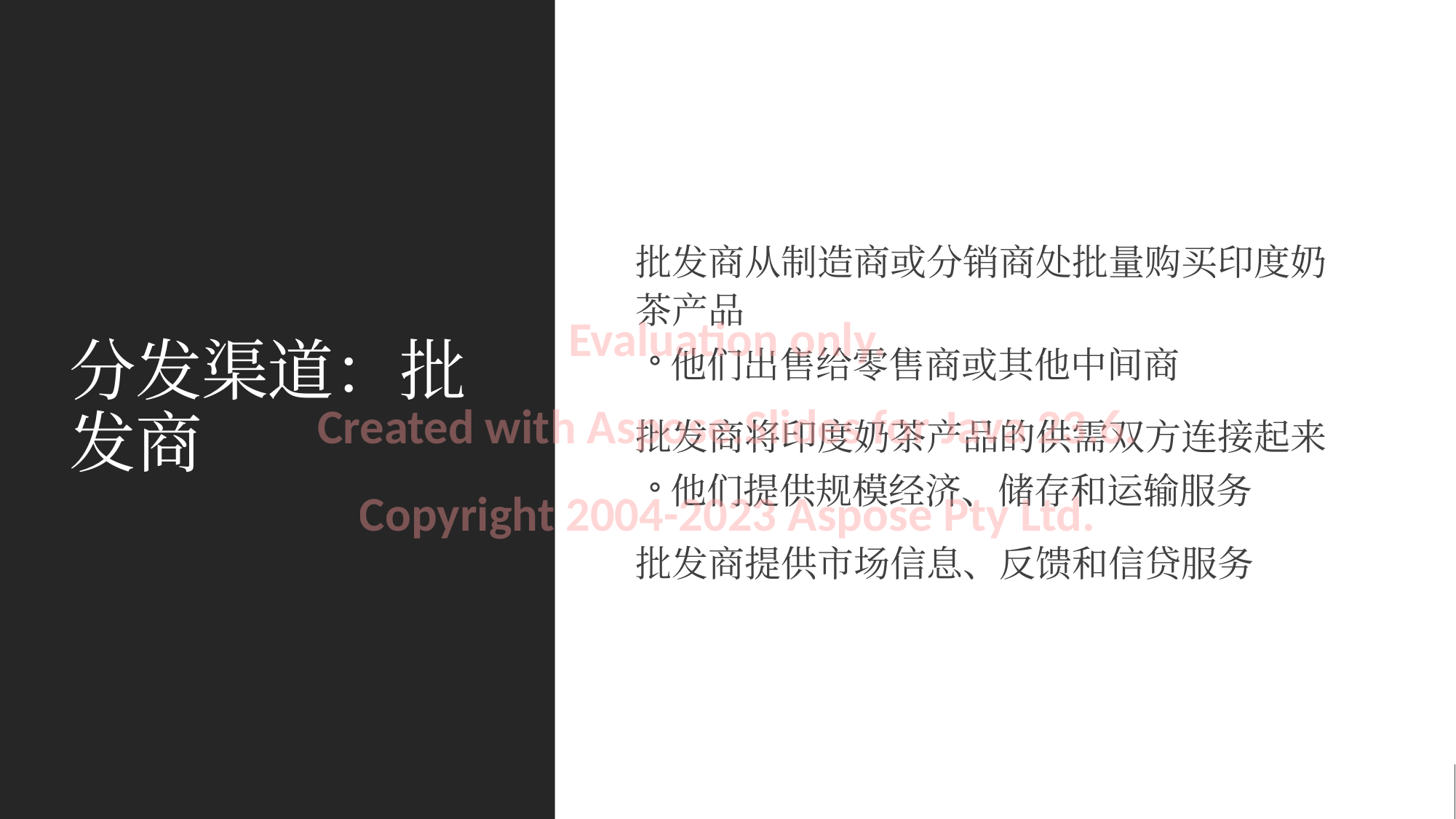

# 分发渠道：批发商
批发商从制造商或分销商处批量购买印度奶茶产品
他们出售给零售商或其他中间商
批发商将印度奶茶产品的供需双方连接起来
他们提供规模经济、储存和运输服务
批发商提供市场信息、反馈和信贷服务
Evaluation only.
Created with Aspose.Slides for Java 23.6.
Copyright 2004-2023 Aspose Pty Ltd.